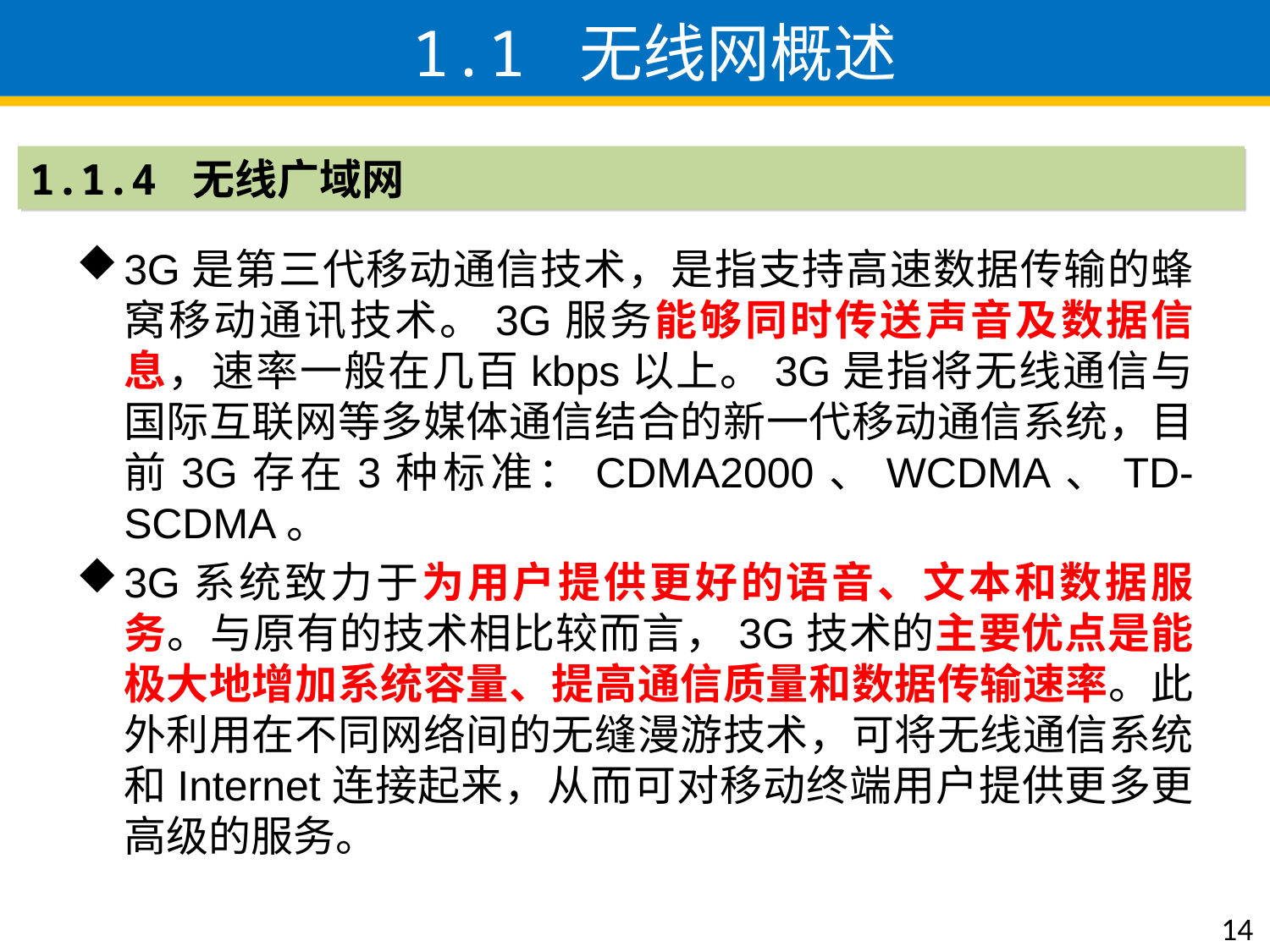

# 1.1 无线网概述
1.1.4 无线广域网
3G是第三代移动通信技术，是指支持高速数据传输的蜂窝移动通讯技术。3G服务能够同时传送声音及数据信息，速率一般在几百kbps以上。3G是指将无线通信与国际互联网等多媒体通信结合的新一代移动通信系统，目前3G存在3种标准：CDMA2000、WCDMA、TD-SCDMA。
3G系统致力于为用户提供更好的语音、文本和数据服务。与原有的技术相比较而言，3G技术的主要优点是能极大地增加系统容量、提高通信质量和数据传输速率。此外利用在不同网络间的无缝漫游技术，可将无线通信系统和Internet连接起来，从而可对移动终端用户提供更多更高级的服务。
14